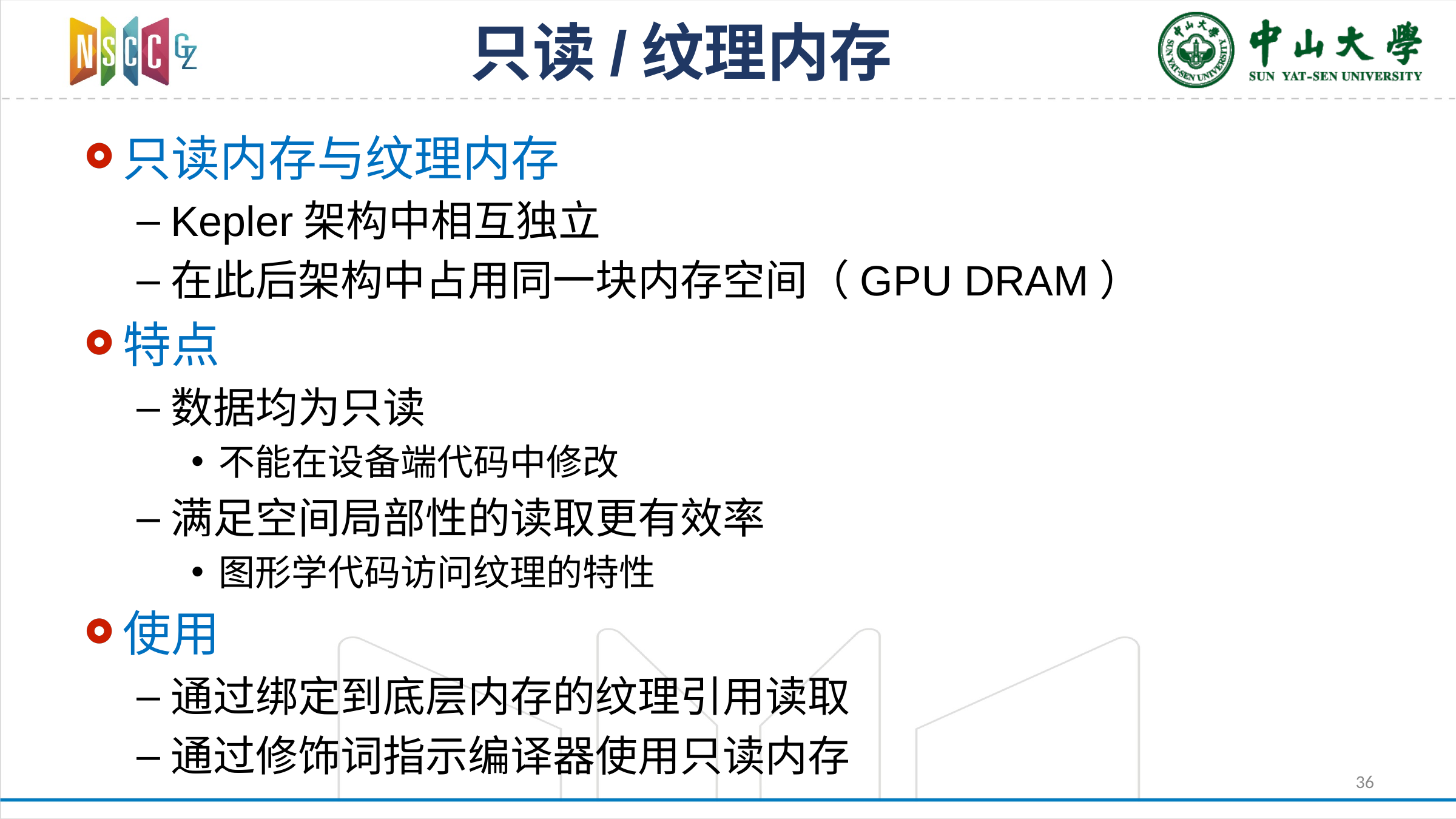

# 只读/纹理内存
只读内存与纹理内存
Kepler架构中相互独立
在此后架构中占用同一块内存空间（GPU DRAM）
特点
数据均为只读
不能在设备端代码中修改
满足空间局部性的读取更有效率
图形学代码访问纹理的特性
使用
通过绑定到底层内存的纹理引用读取
通过修饰词指示编译器使用只读内存
36